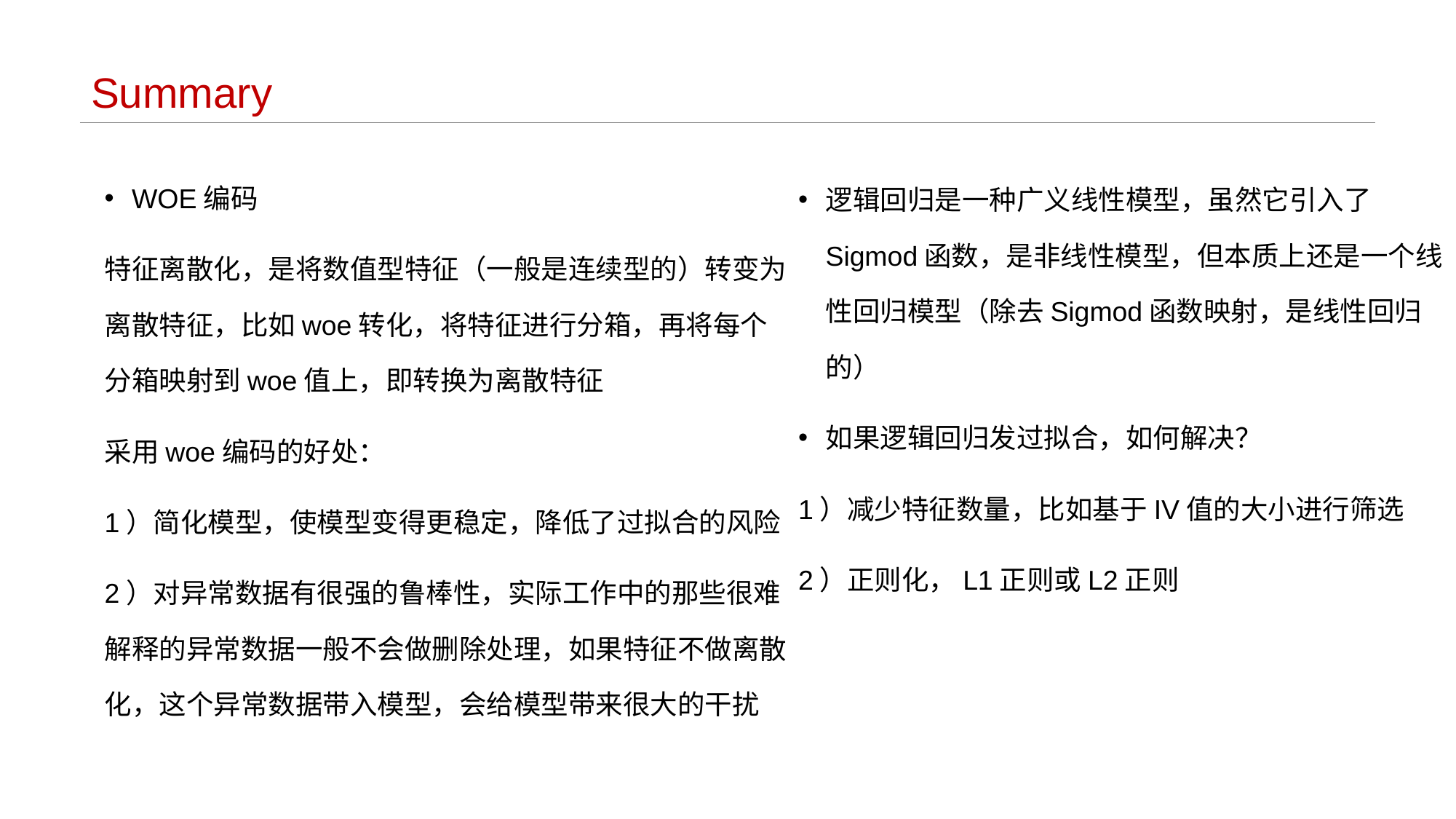

# Summary
WOE编码
特征离散化，是将数值型特征（一般是连续型的）转变为离散特征，比如woe转化，将特征进行分箱，再将每个分箱映射到woe值上，即转换为离散特征
采用woe编码的好处：
1）简化模型，使模型变得更稳定，降低了过拟合的风险
2）对异常数据有很强的鲁棒性，实际工作中的那些很难解释的异常数据一般不会做删除处理，如果特征不做离散化，这个异常数据带入模型，会给模型带来很大的干扰
逻辑回归是一种广义线性模型，虽然它引入了Sigmod函数，是非线性模型，但本质上还是一个线性回归模型（除去Sigmod函数映射，是线性回归的）
如果逻辑回归发过拟合，如何解决？
1）减少特征数量，比如基于IV值的大小进行筛选
2）正则化，L1正则或L2正则